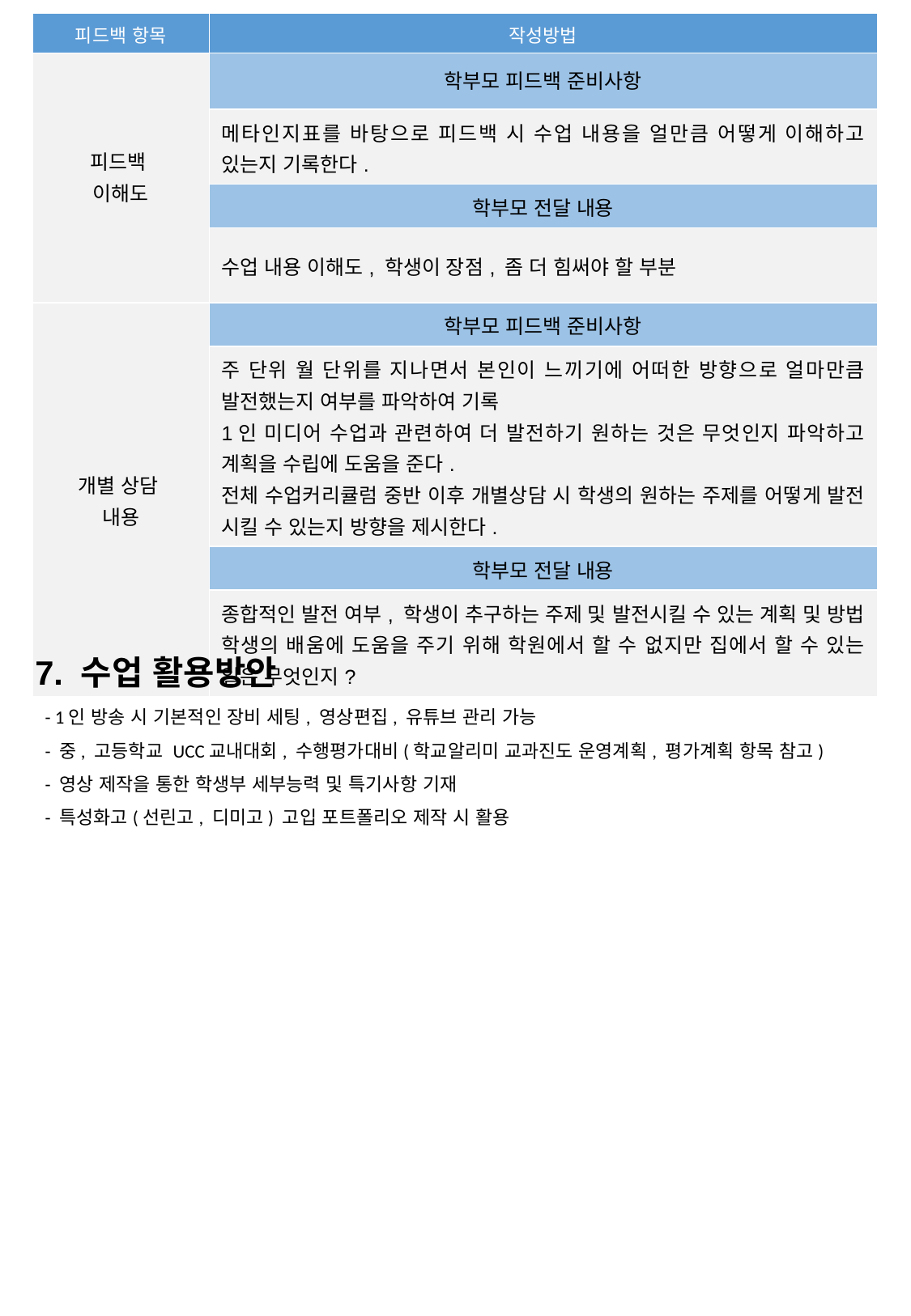

| 피드백 항목 | 작성방법 |
| --- | --- |
| 피드백 이해도 | 학부모 피드백 준비사항 |
| --- | --- |
|  | 메타인지표를 바탕으로 피드백 시 수업 내용을 얼만큼 어떻게 이해하고 있는지 기록한다. |
|  | 학부모 전달 내용 |
|  | 수업 내용 이해도, 학생이 장점, 좀 더 힘써야 할 부분 |
| 개별 상담 내용 | 학부모 피드백 준비사항 |
|  | 주 단위 월 단위를 지나면서 본인이 느끼기에 어떠한 방향으로 얼마만큼 발전했는지 여부를 파악하여 기록 1인 미디어 수업과 관련하여 더 발전하기 원하는 것은 무엇인지 파악하고 계획을 수립에 도움을 준다. 전체 수업커리큘럼 중반 이후 개별상담 시 학생의 원하는 주제를 어떻게 발전 시킬 수 있는지 방향을 제시한다. |
|  | 학부모 전달 내용 |
|  | 종합적인 발전 여부, 학생이 추구하는 주제 및 발전시킬 수 있는 계획 및 방법 학생의 배움에 도움을 주기 위해 학원에서 할 수 없지만 집에서 할 수 있는 일은 무엇인지? |
7. 수업 활용방안
- 1인 방송 시 기본적인 장비 세팅, 영상편집, 유튜브 관리 가능
- 중, 고등학교 UCC교내대회, 수행평가대비(학교알리미 교과진도 운영계획, 평가계획 항목 참고)
- 영상 제작을 통한 학생부 세부능력 및 특기사항 기재
- 특성화고(선린고, 디미고) 고입 포트폴리오 제작 시 활용